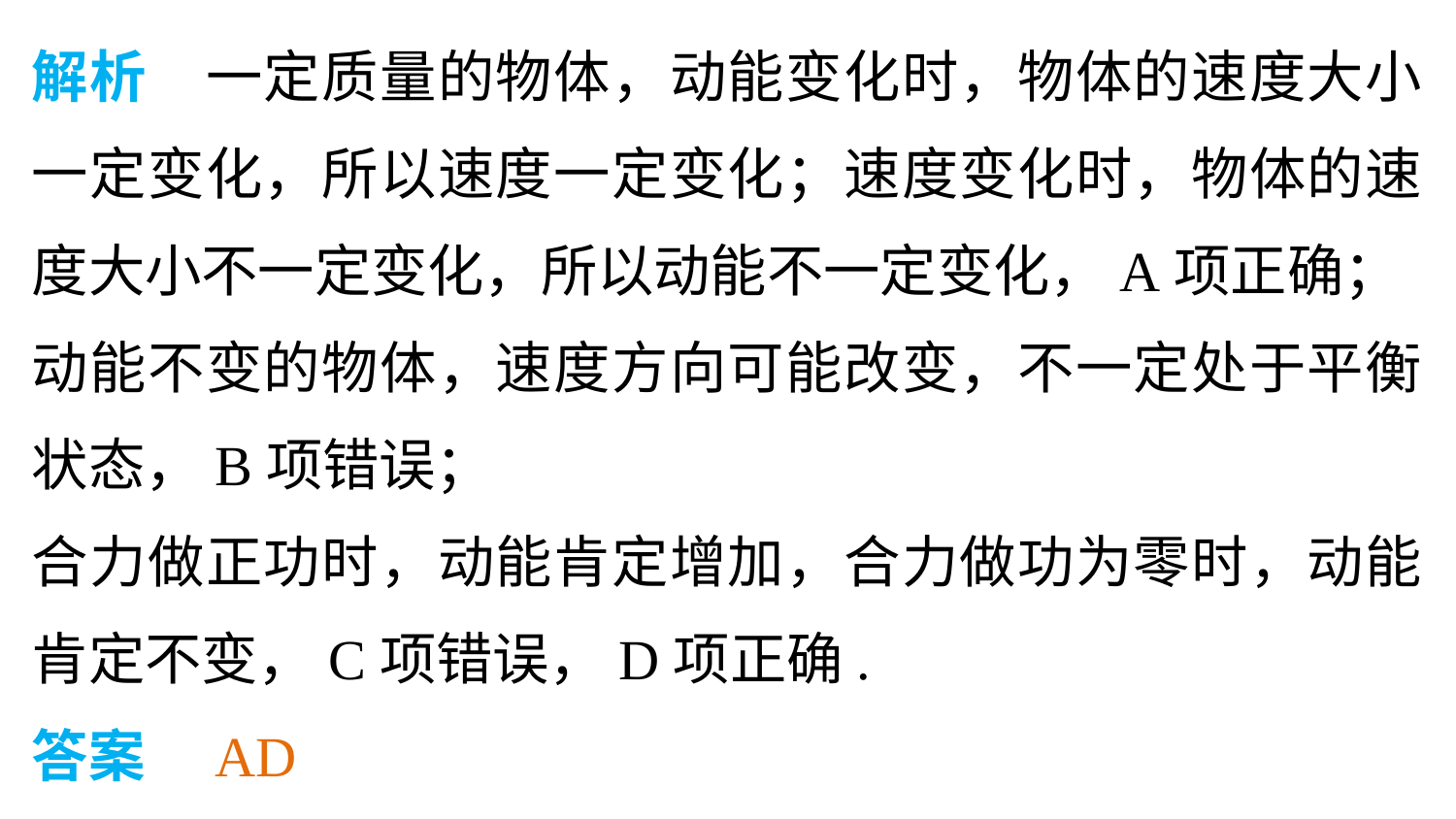

解析　一定质量的物体，动能变化时，物体的速度大小一定变化，所以速度一定变化；速度变化时，物体的速度大小不一定变化，所以动能不一定变化，A项正确；
动能不变的物体，速度方向可能改变，不一定处于平衡状态，B项错误；
合力做正功时，动能肯定增加，合力做功为零时，动能肯定不变，C项错误，D项正确.
答案　AD